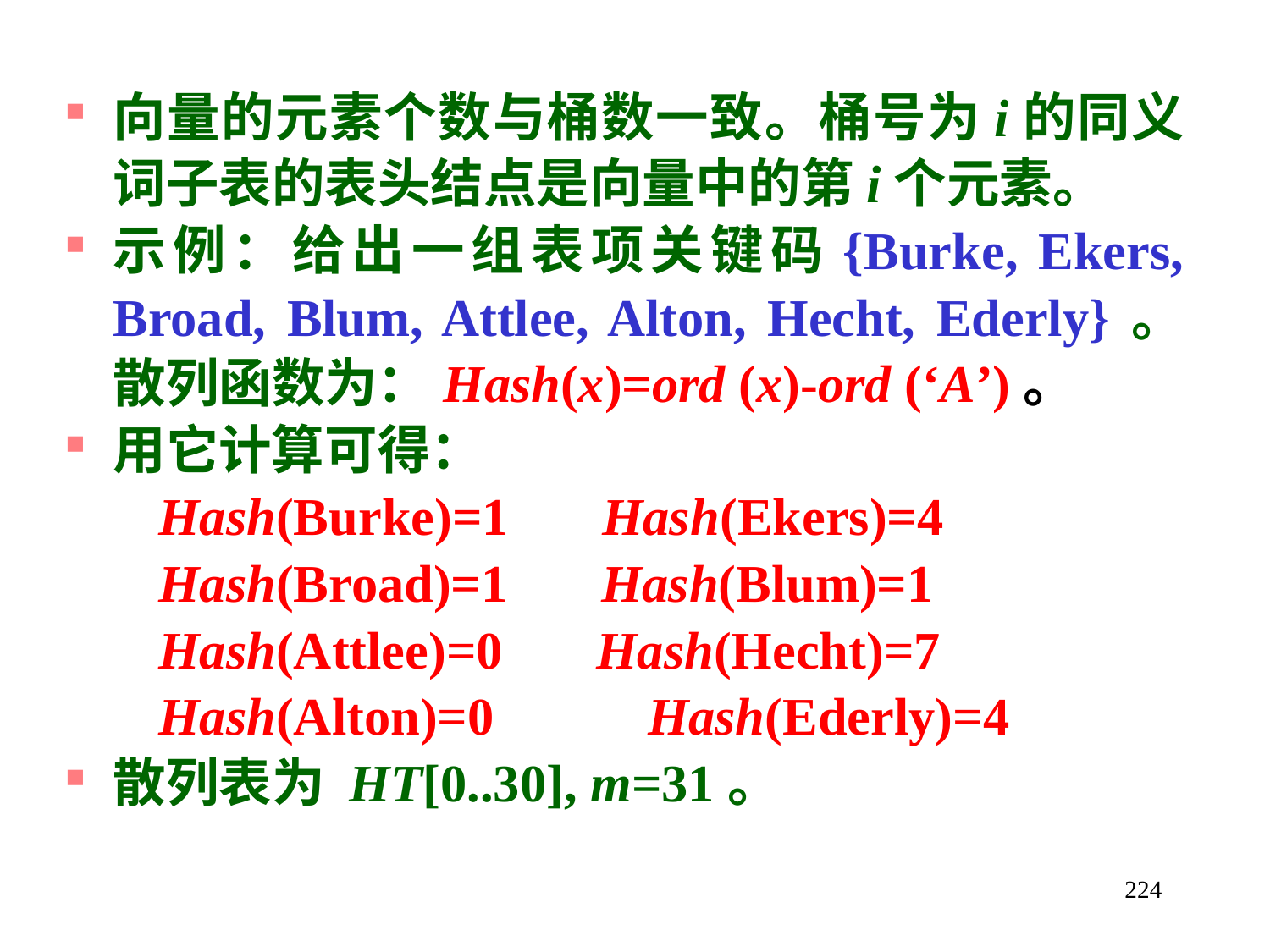

向量的元素个数与桶数一致。桶号为i的同义词子表的表头结点是向量中的第i个元素。
示例：给出一组表项关键码{Burke, Ekers, Broad, Blum, Attlee, Alton, Hecht, Ederly}。散列函数为：Hash(x)=ord (x)-ord (‘A’)。
用它计算可得：
       Hash(Burke)=1       Hash(Ekers)=4
       Hash(Broad)=1       Hash(Blum)=1
       Hash(Attlee)=0       Hash(Hecht)=7
       Hash(Alton)=0	  Hash(Ederly)=4
散列表为 HT[0..30], m=31。
224